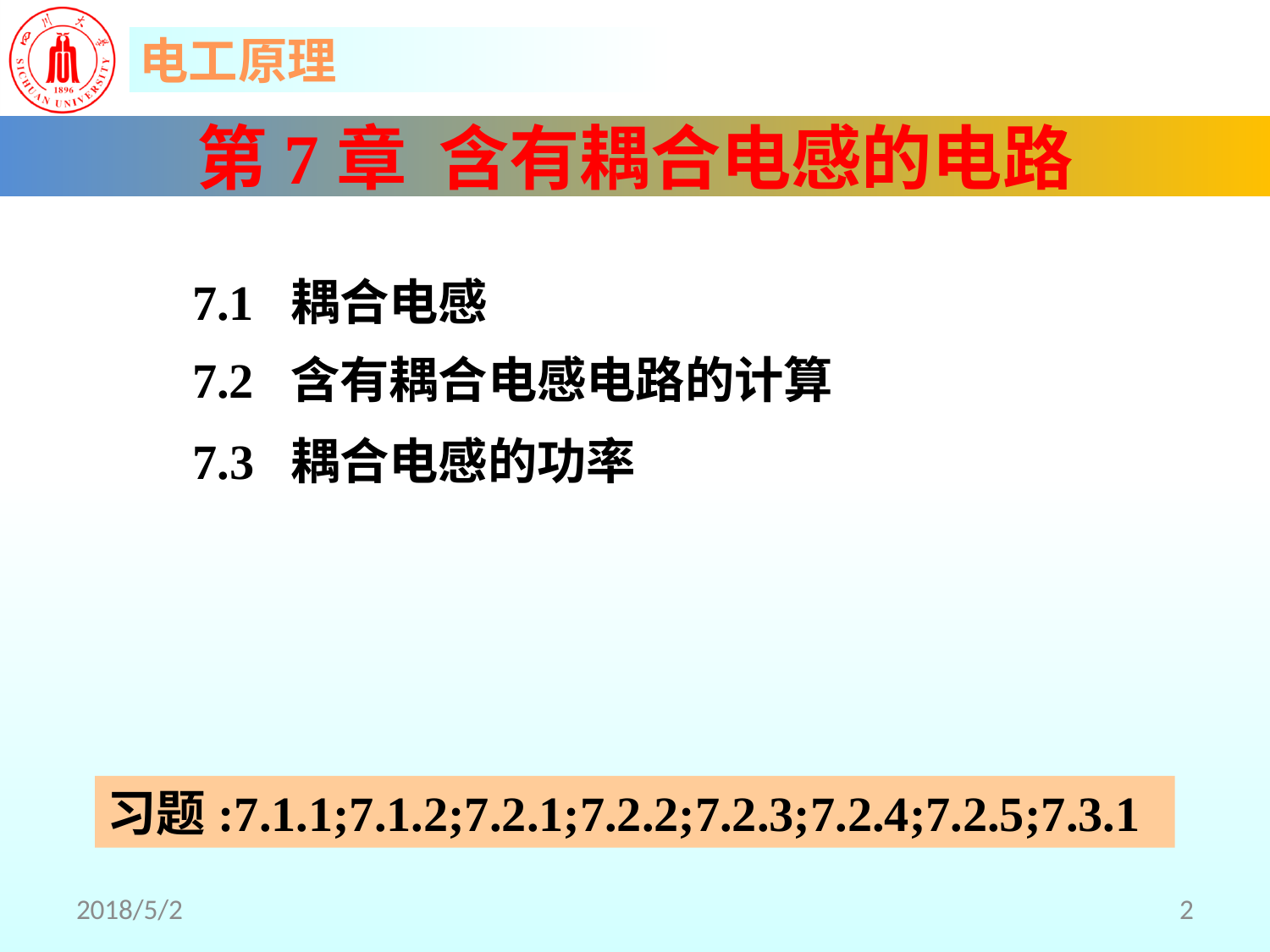

第7章  含有耦合电感的电路
7.1  耦合电感
7.2  含有耦合电感电路的计算
7.3  耦合电感的功率
习题:7.1.1;7.1.2;7.2.1;7.2.2;7.2.3;7.2.4;7.2.5;7.3.1
2018/5/2
2